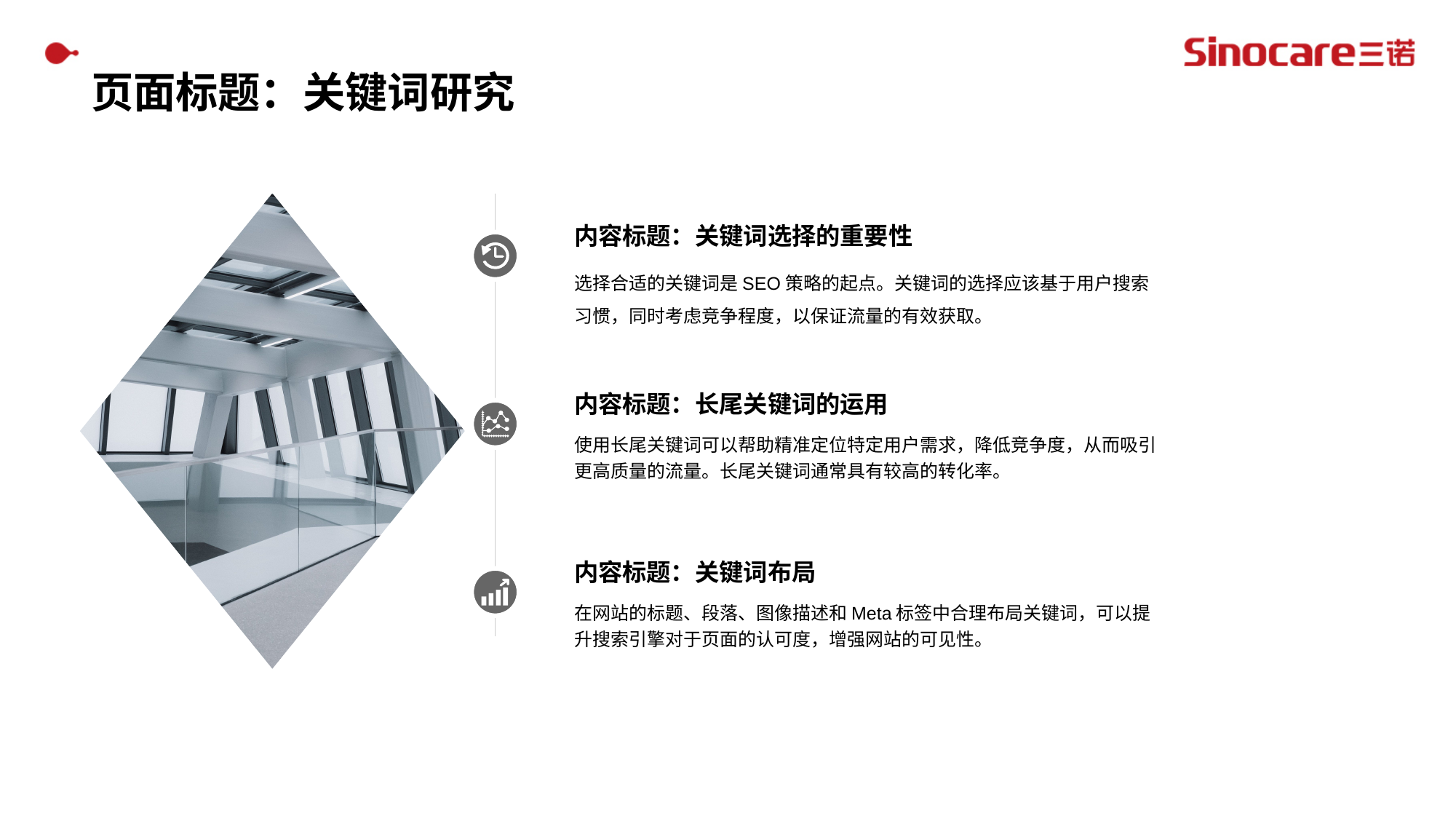

# 页面标题：关键词研究

内容标题：关键词选择的重要性

选择合适的关键词是SEO策略的起点。关键词的选择应该基于用户搜索习惯，同时考虑竞争程度，以保证流量的有效获取。
内容标题：长尾关键词的运用

使用长尾关键词可以帮助精准定位特定用户需求，降低竞争度，从而吸引更高质量的流量。长尾关键词通常具有较高的转化率。
内容标题：关键词布局

在网站的标题、段落、图像描述和Meta标签中合理布局关键词，可以提升搜索引擎对于页面的认可度，增强网站的可见性。